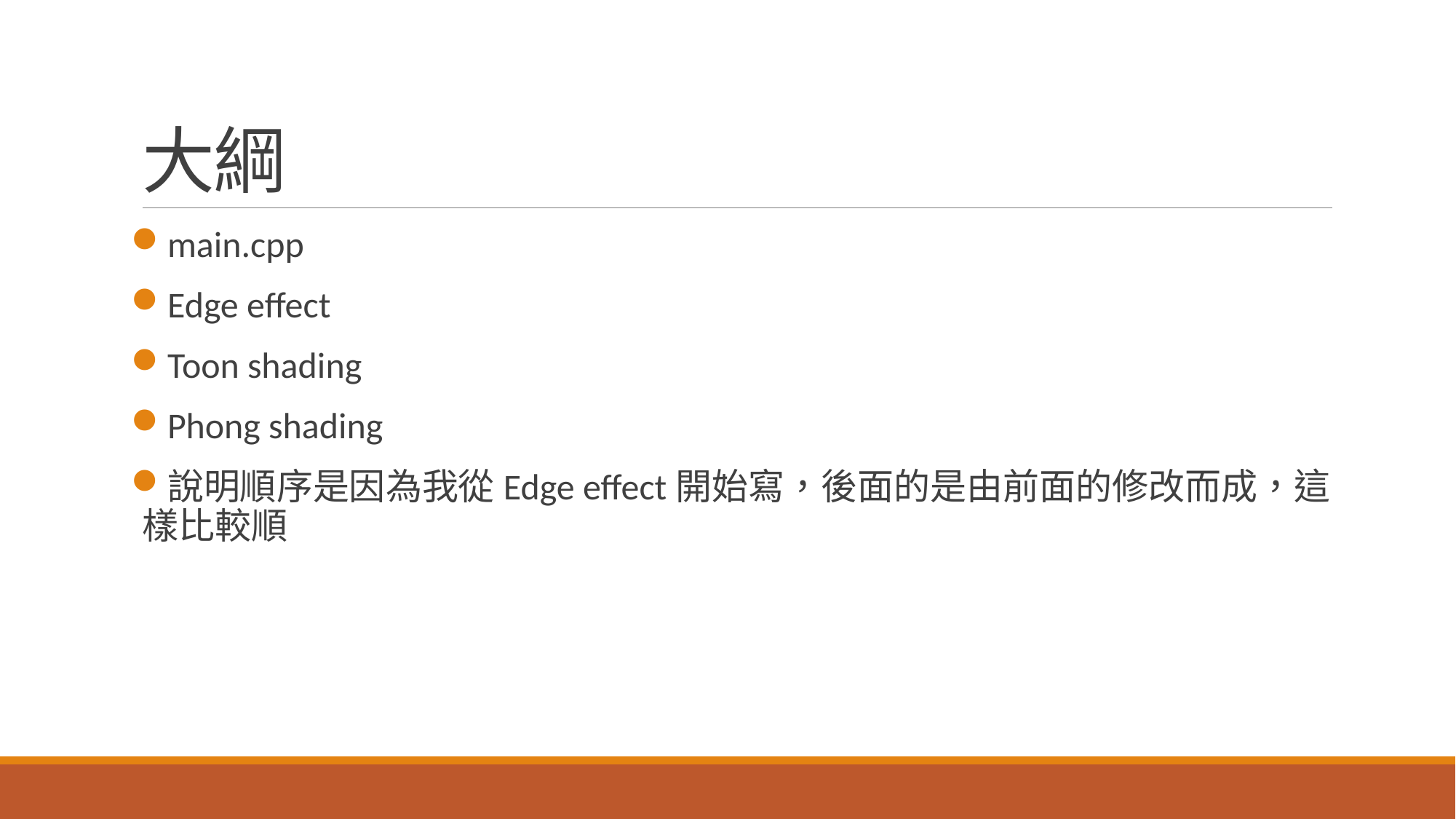

# 大綱
main.cpp
Edge effect
Toon shading
Phong shading
說明順序是因為我從Edge effect開始寫，後面的是由前面的修改而成，這樣比較順